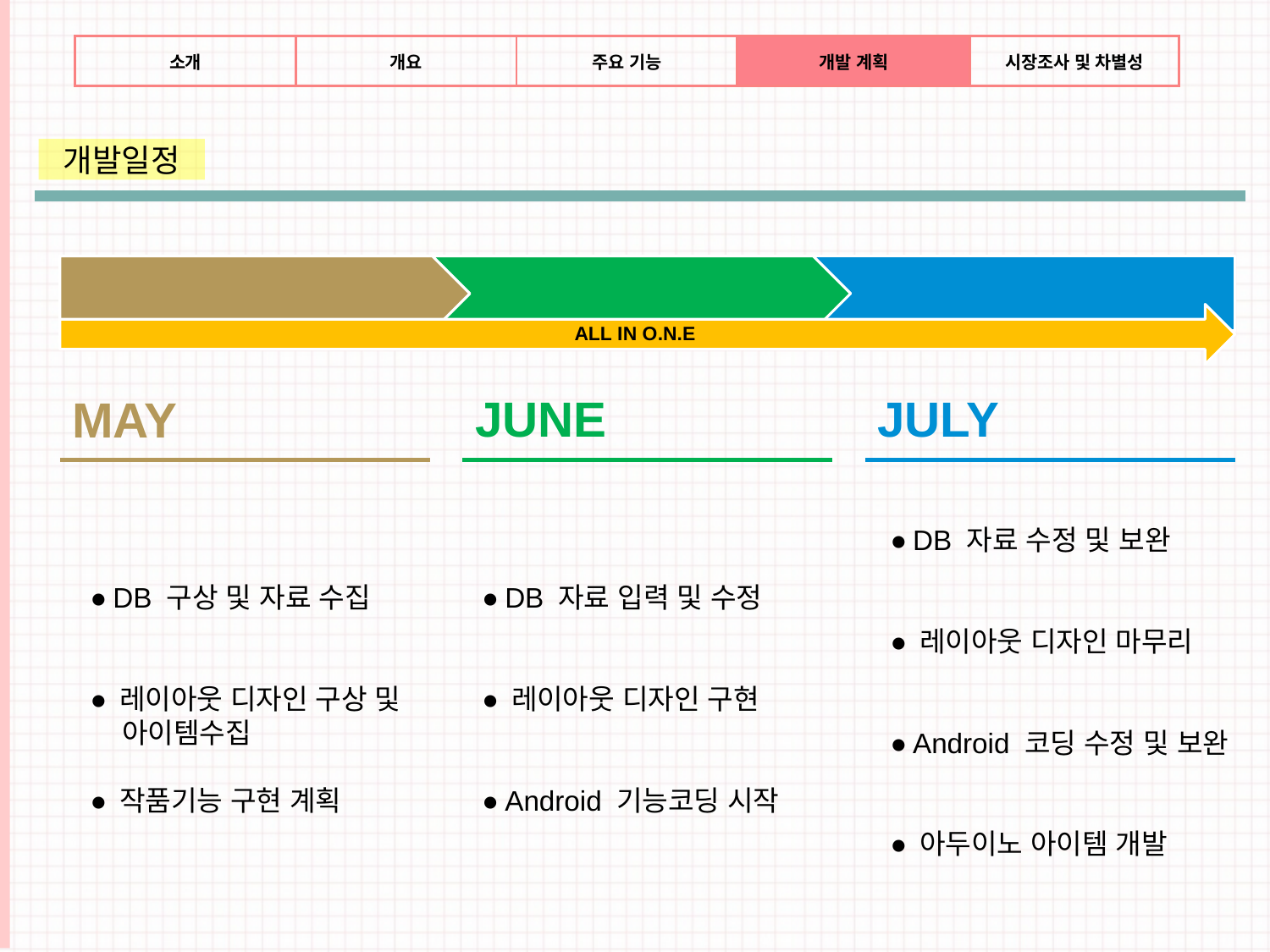

| 소개 | 개요 | 주요 기능 | 개발 계획 | 시장조사 및 차별성 |  |
| --- | --- | --- | --- | --- | --- |
개발일정

5월
6월
7월

ALL IN O.N.E
JUNE
JULY
MAY
⦁ DB 자료 수정 및 보완

⦁ 레이아웃 디자인 마무리

⦁ Android 코딩 수정 및 보완

⦁ 아두이노 아이템 개발
⦁ DB 구상 및 자료 수집

⦁ 레이아웃 디자인 구상 및
   아이템수집

⦁ 작품기능 구현 계획
⦁ DB 자료 입력 및 수정

⦁ 레이아웃 디자인 구현

⦁ Android 기능코딩 시작